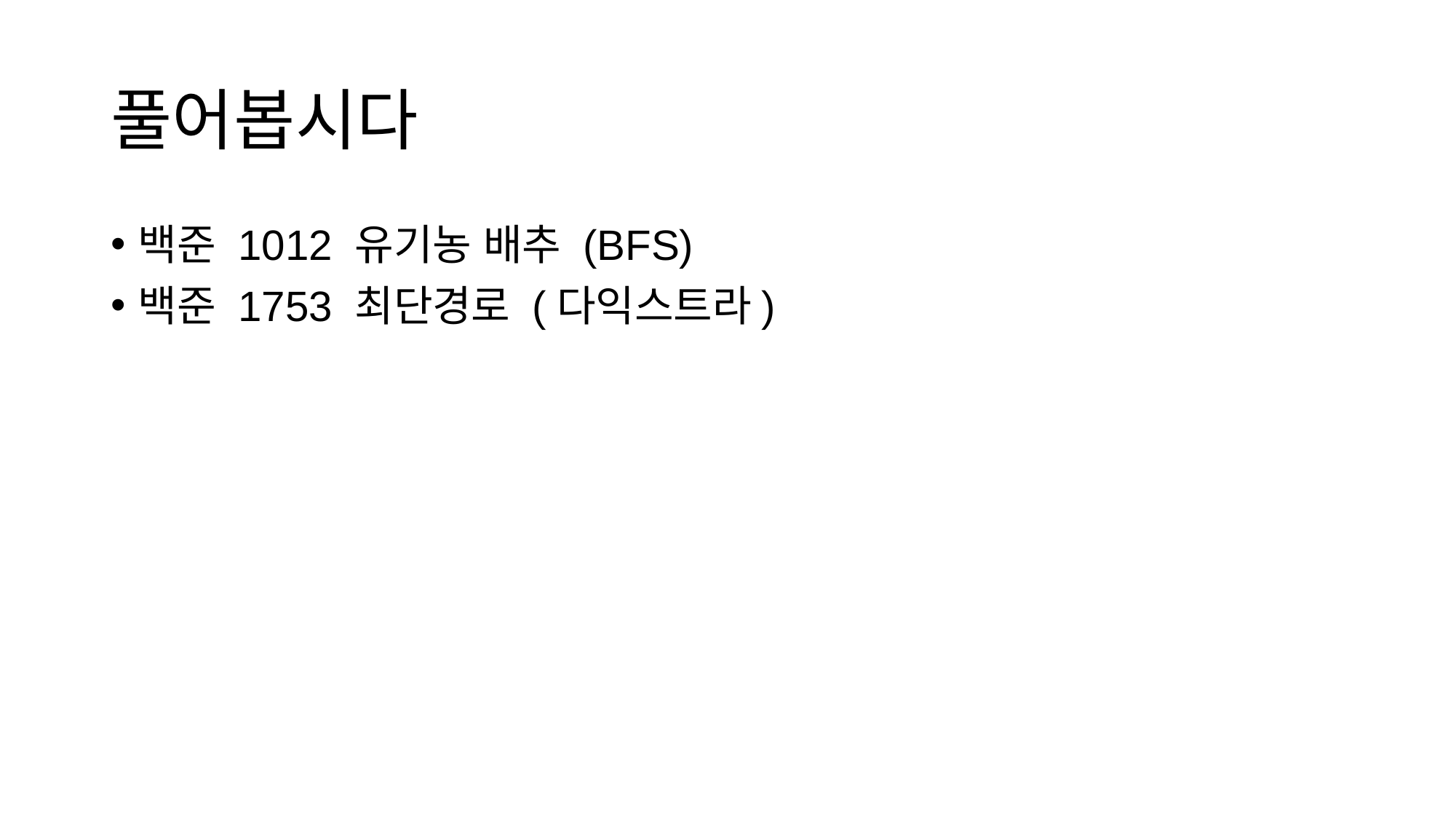

# 풀어봅시다
백준 1012 유기농 배추 (BFS)
백준 1753 최단경로 (다익스트라)